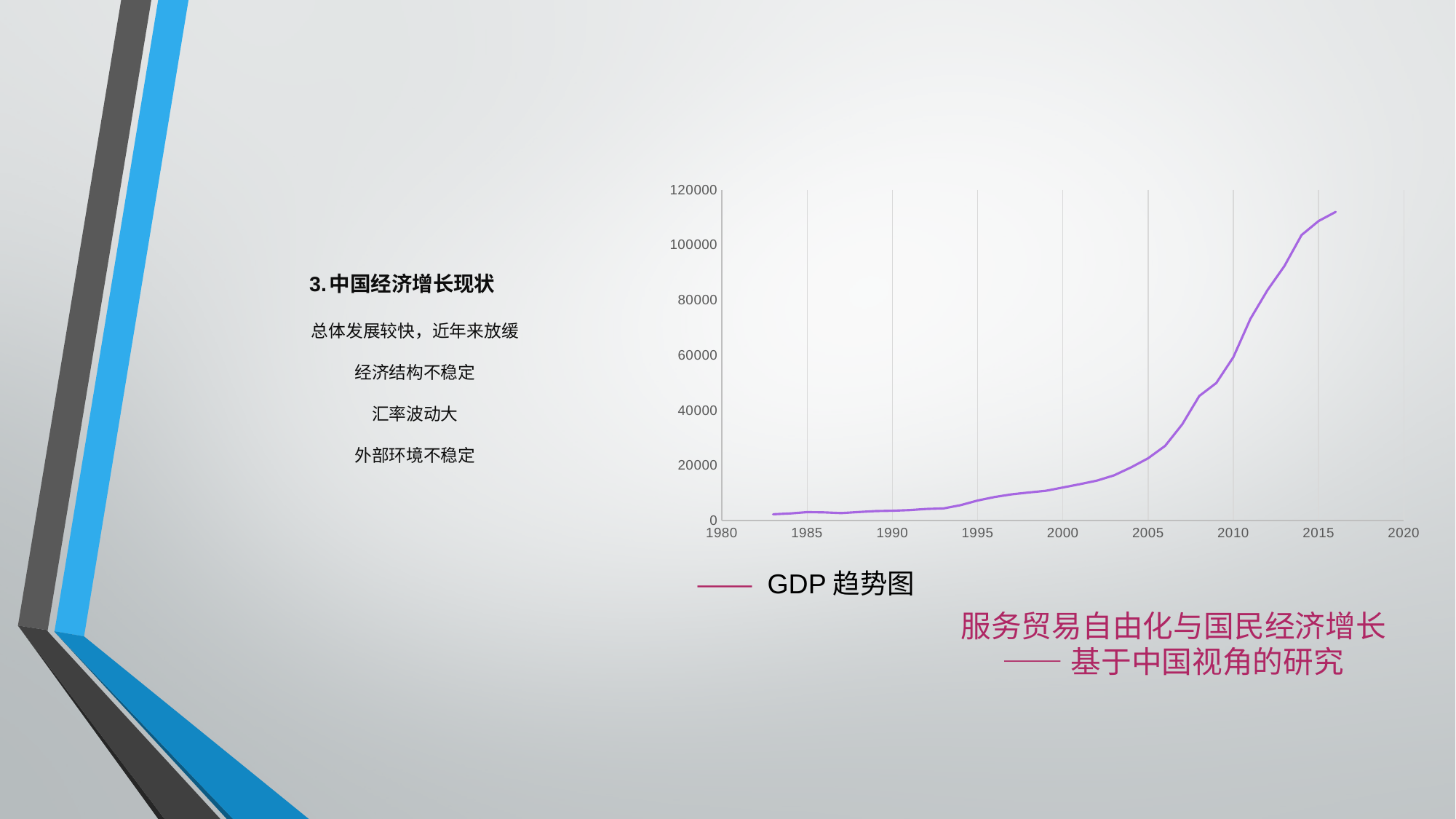

### Chart

| Category |  |
|---|---|
# 3.中国经济增长现状
 总体发展较快，近年来放缓
 经济结构不稳定
 汇率波动大
 外部环境不稳定
——  GDP趋势图